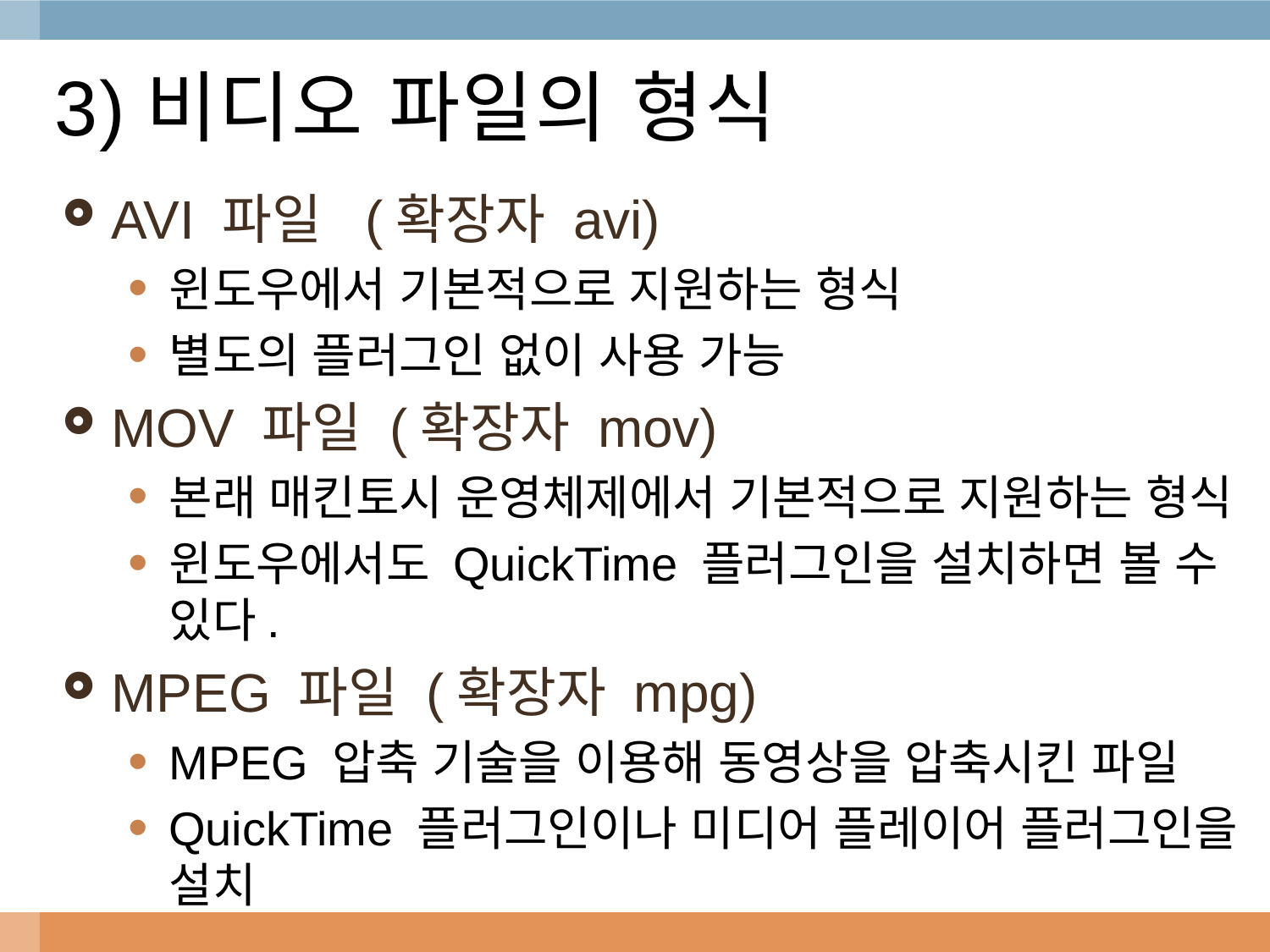

# 3)비디오 파일의 형식
AVI 파일  (확장자 avi)
윈도우에서 기본적으로 지원하는 형식
별도의 플러그인 없이 사용 가능
MOV 파일 (확장자 mov)
본래 매킨토시 운영체제에서 기본적으로 지원하는 형식
윈도우에서도 QuickTime 플러그인을 설치하면 볼 수 있다.
MPEG 파일 (확장자 mpg)
MPEG 압축 기술을 이용해 동영상을 압축시킨 파일
QuickTime 플러그인이나 미디어 플레이어 플러그인을 설치